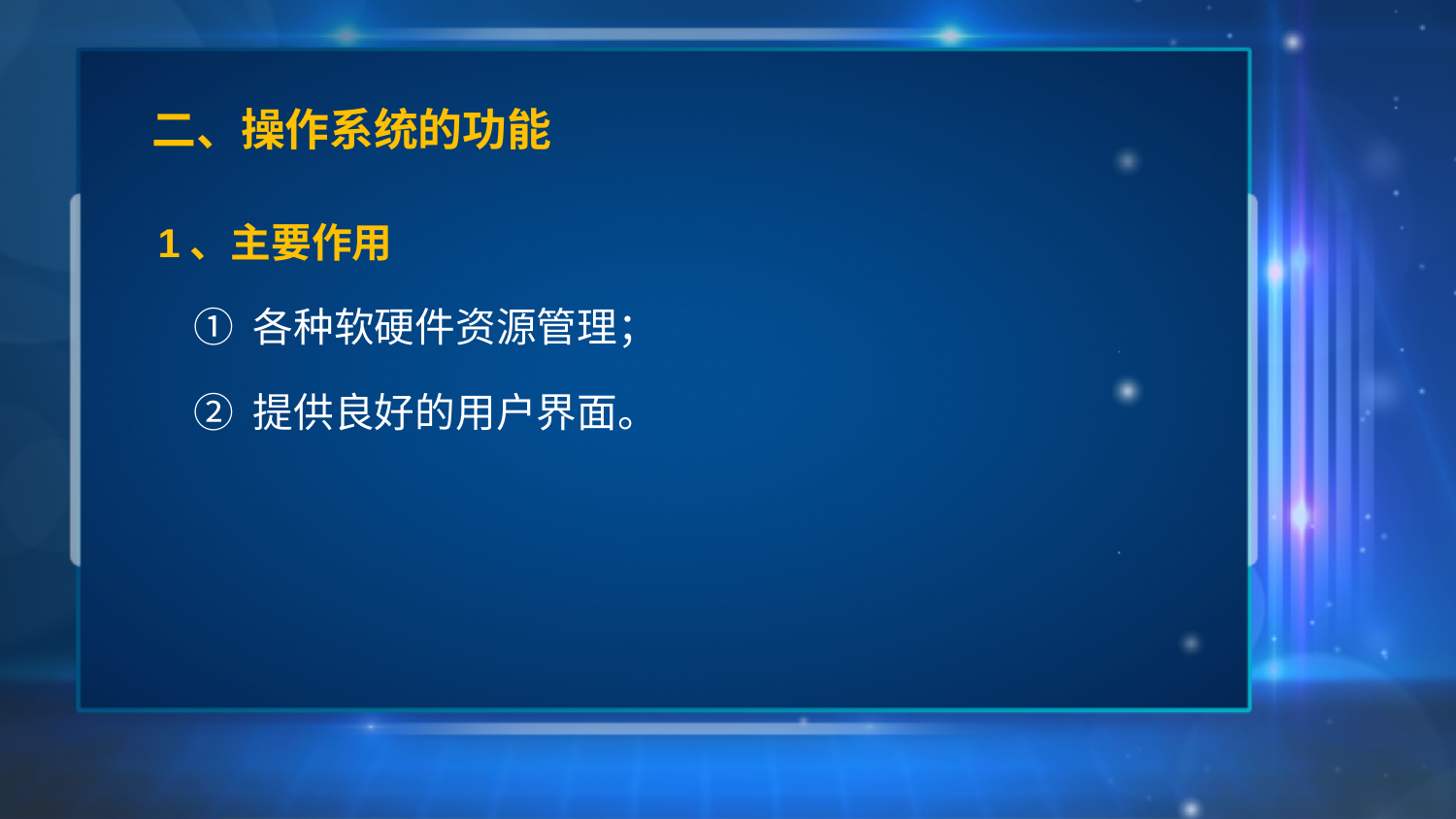

# 二、操作系统的功能
1、主要作用
    ① 各种软硬件资源管理；
    ② 提供良好的用户界面。